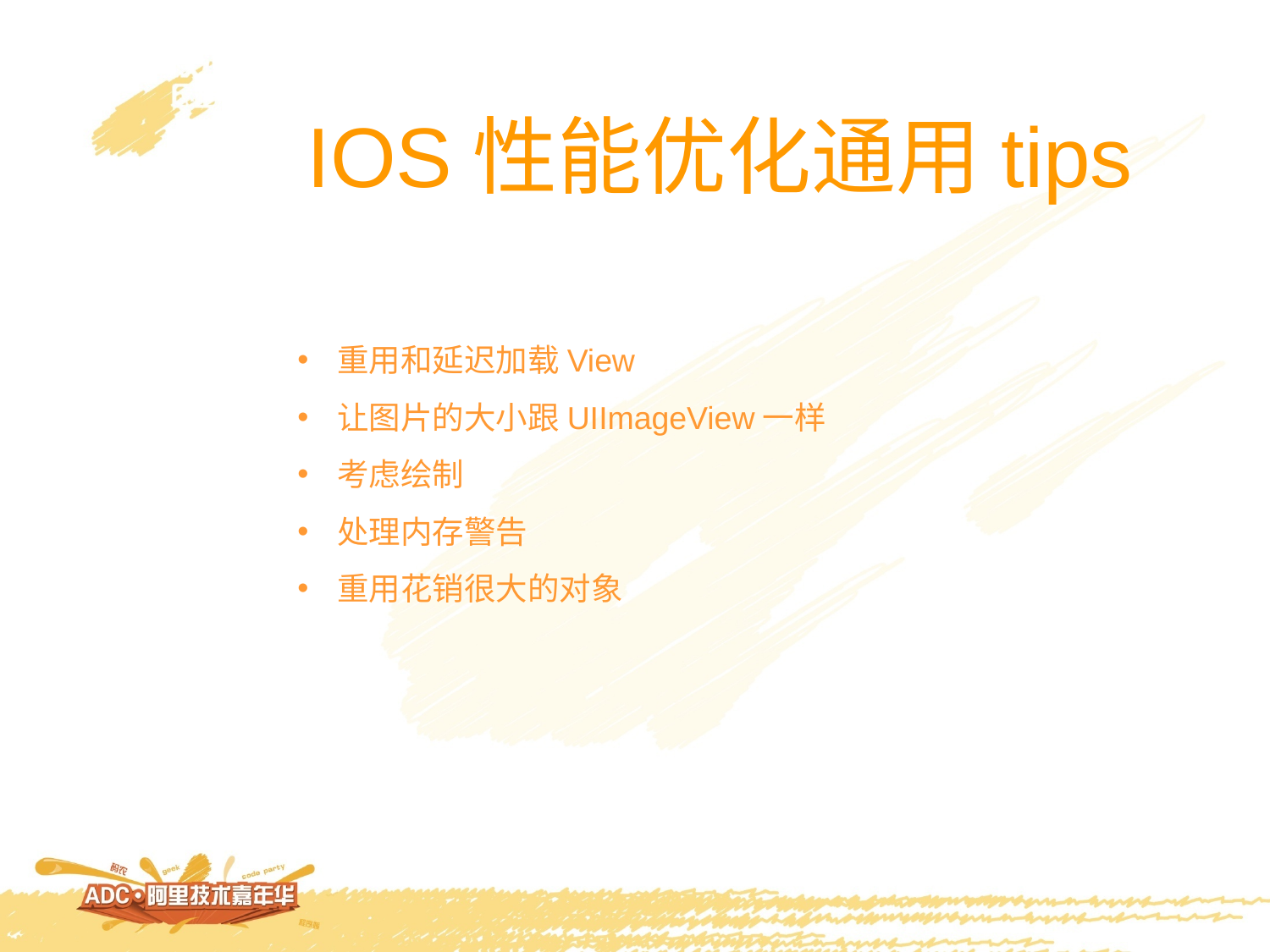

IOS性能优化通用tips

重用和延迟加载View
让图片的大小跟UIImageView一样
考虑绘制
处理内存警告
重用花销很大的对象